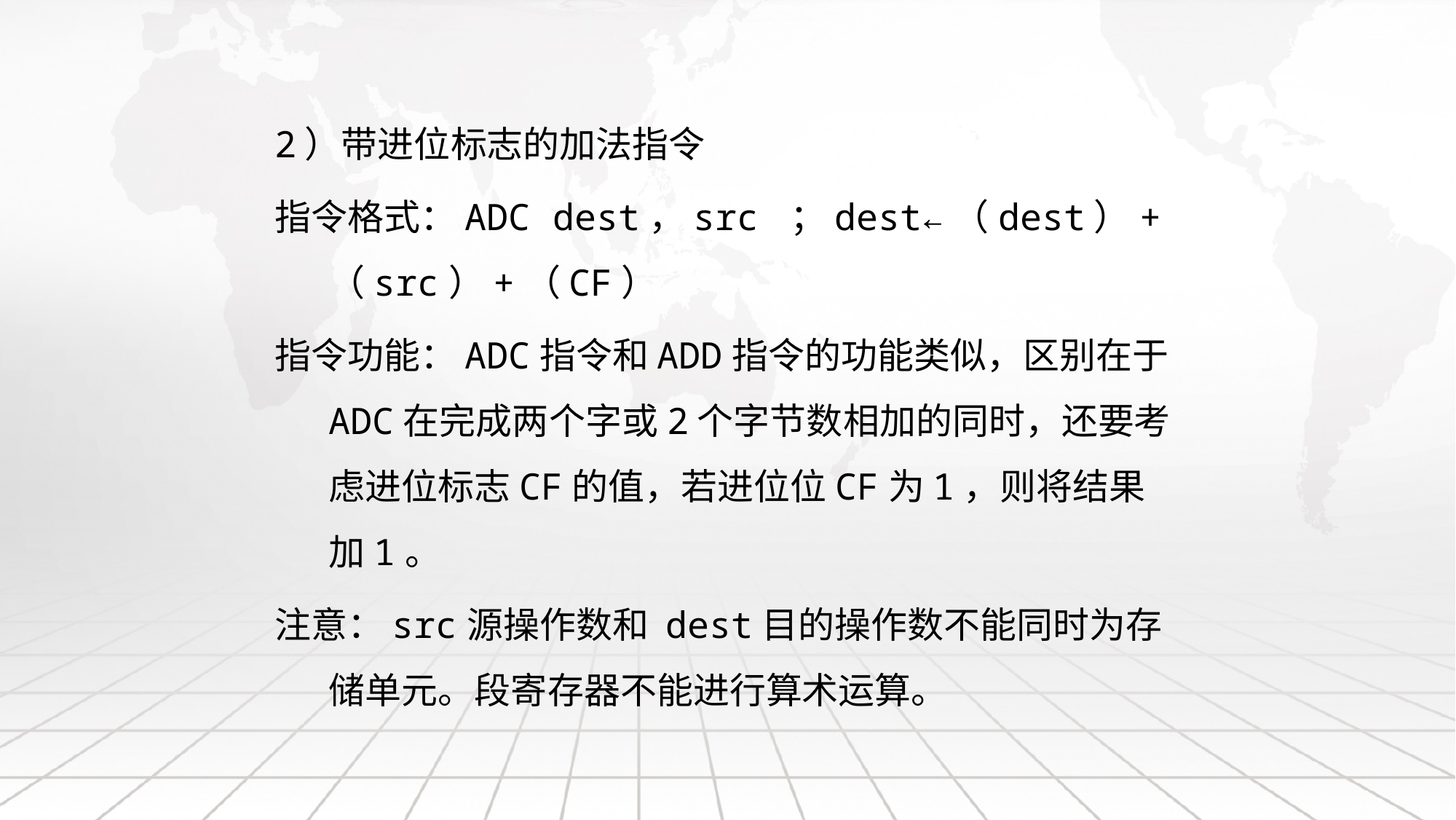

2）带进位标志的加法指令
指令格式：ADC dest，src ；dest←（dest）+（src）+（CF）
指令功能：ADC指令和ADD指令的功能类似，区别在于ADC在完成两个字或2个字节数相加的同时，还要考虑进位标志CF的值，若进位位CF为1，则将结果加1。
注意：src源操作数和 dest目的操作数不能同时为存储单元。段寄存器不能进行算术运算。